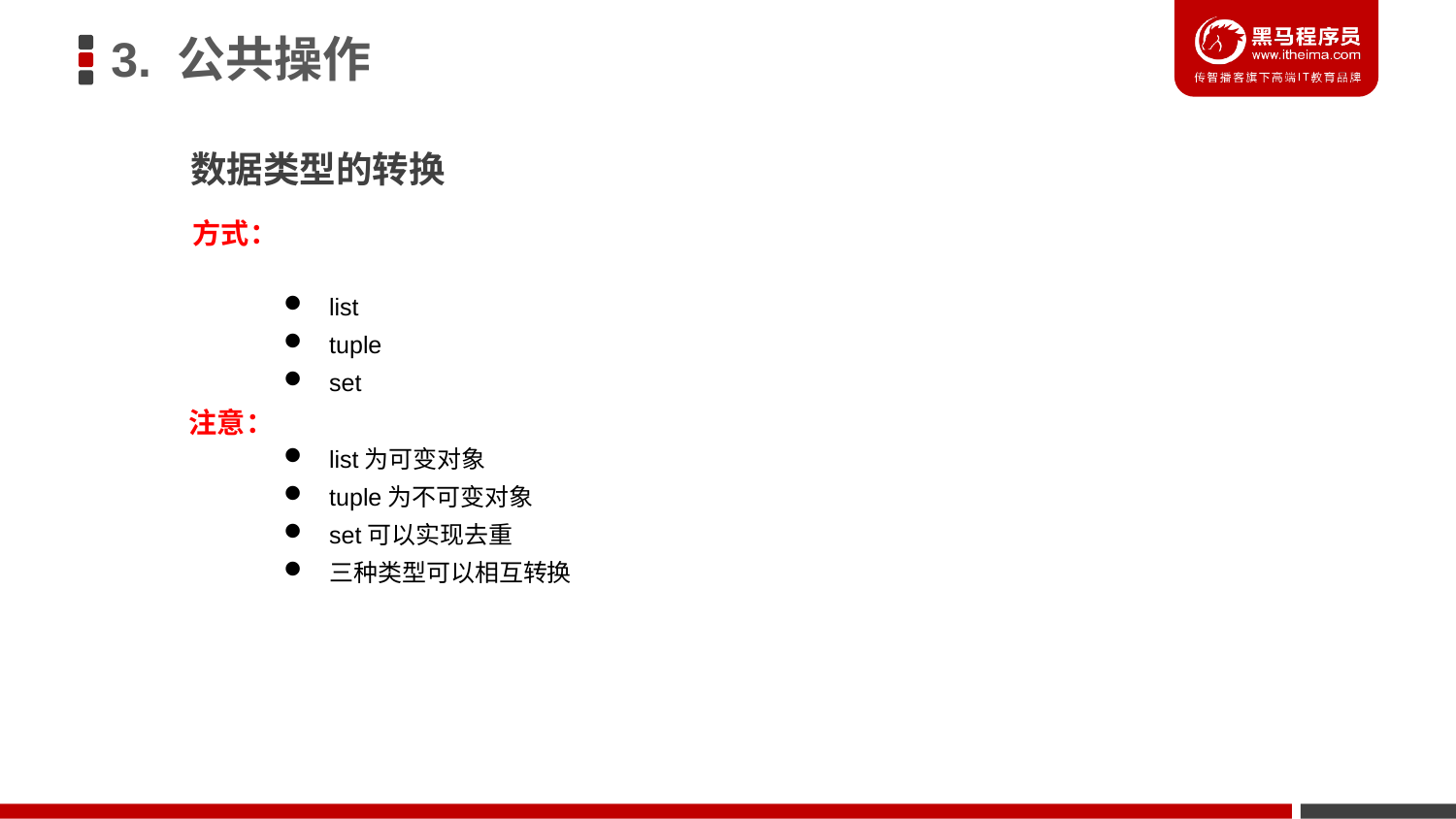

3. 公共操作
数据类型的转换
方式：

list
tuple
set
注意：

list为可变对象
tuple为不可变对象
set可以实现去重
三种类型可以相互转换